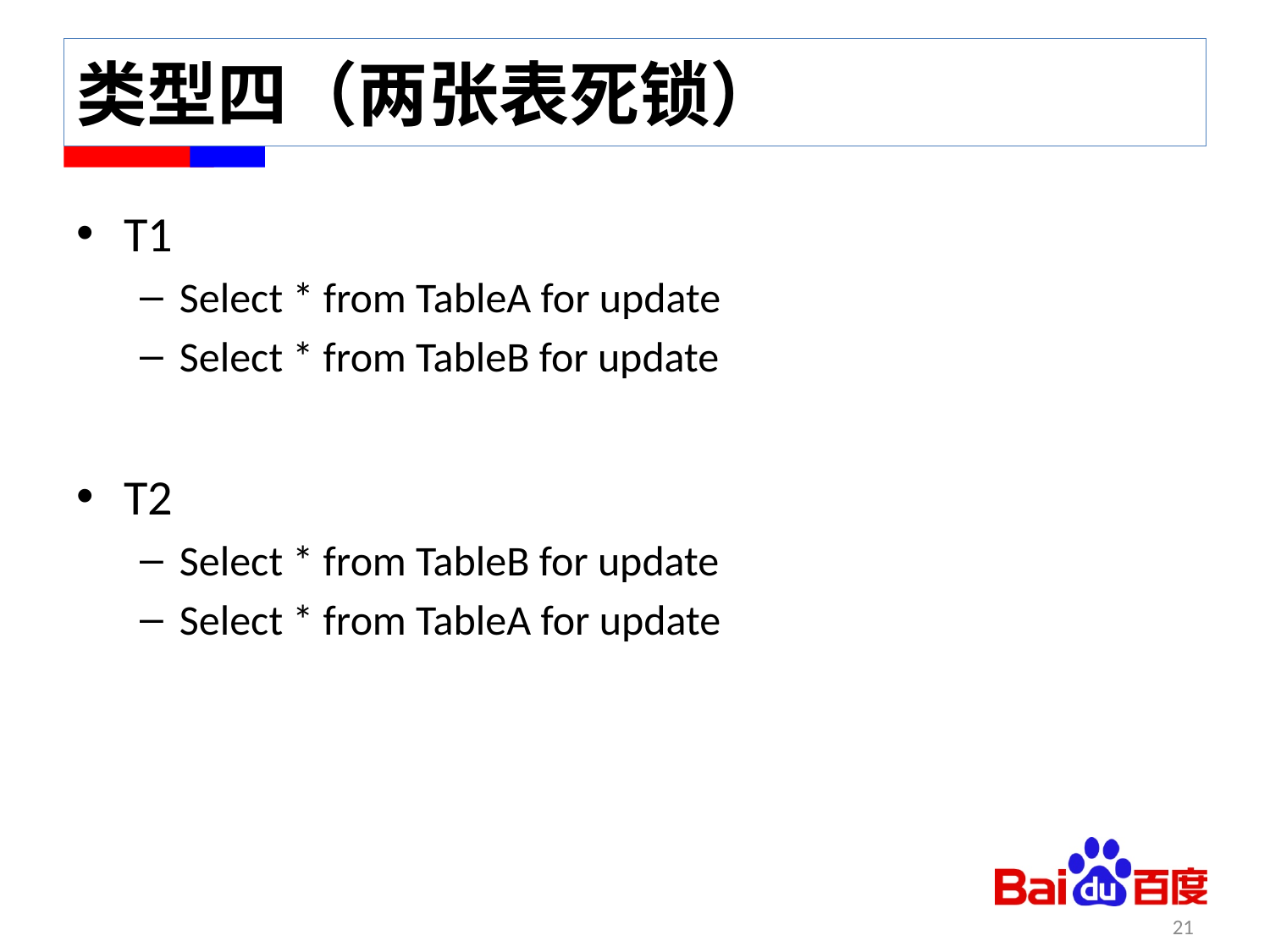

# 类型四（两张表死锁）
T1
Select * from TableA for update
Select * from TableB for update

T2
Select * from TableB for update
Select * from TableA for update

21